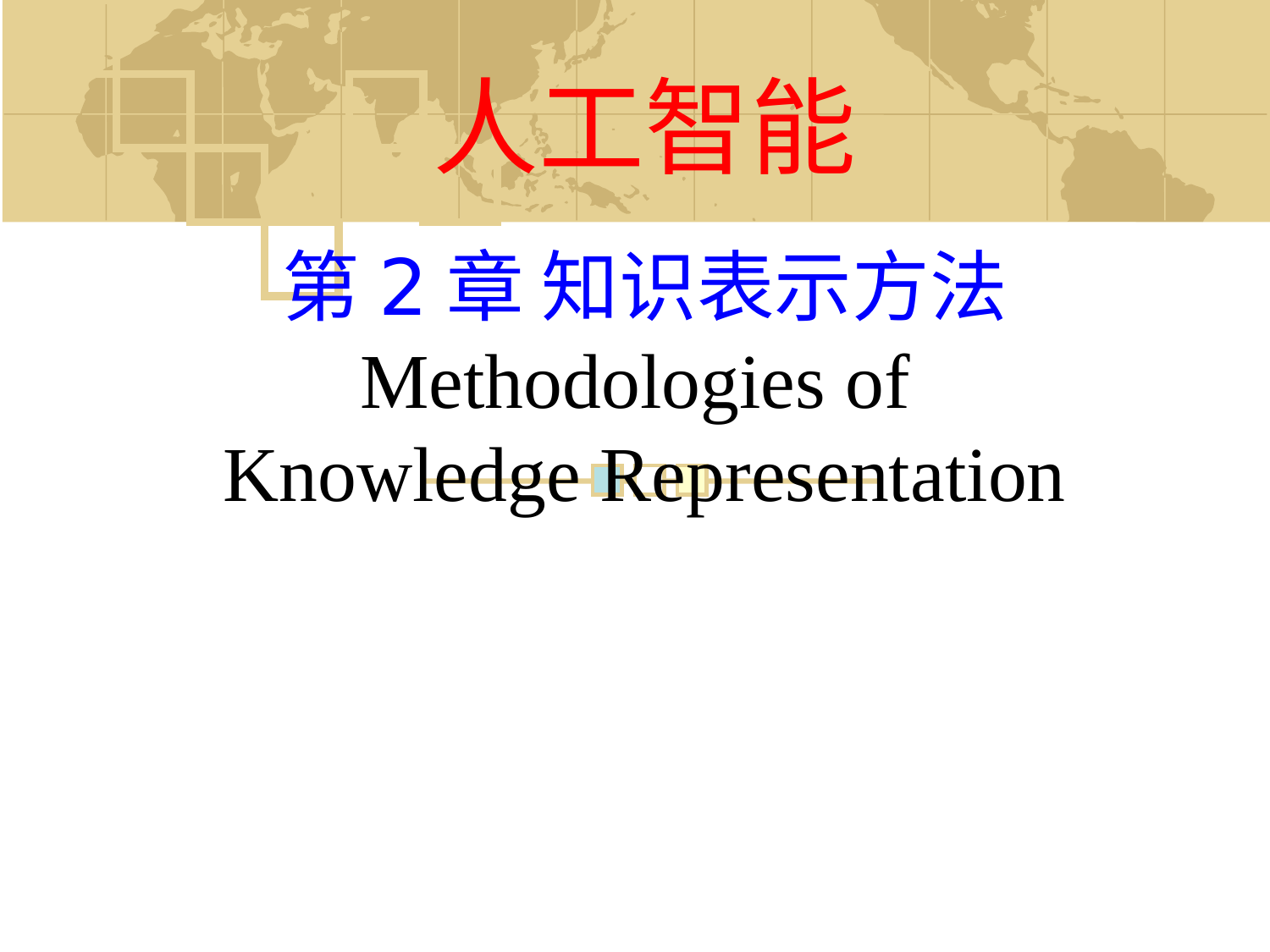

人工智能
第2章 知识表示方法
Methodologies of
Knowledge Representation